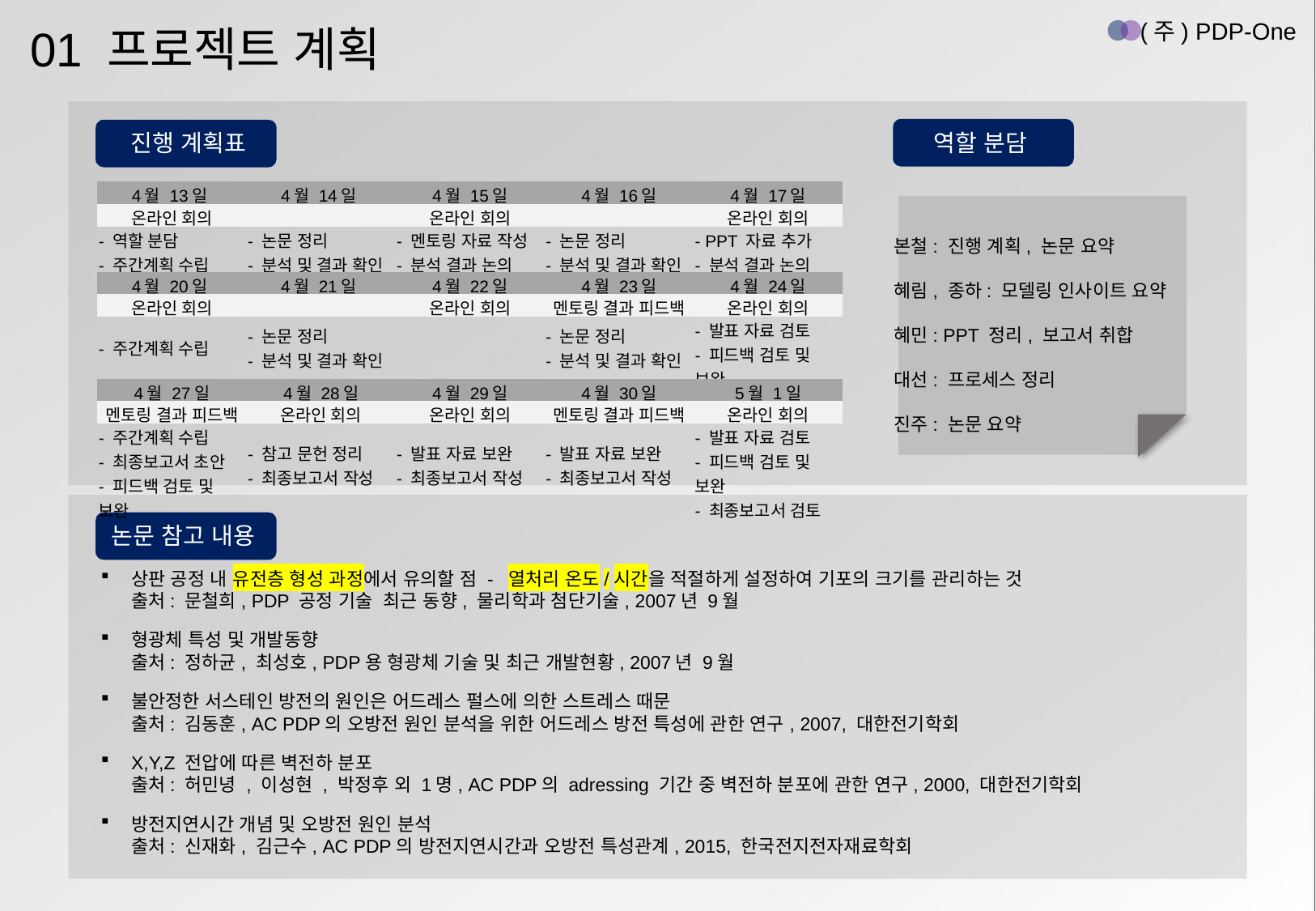

(주) PDP-One

01 프로젝트 계획

진행 계획표
역할 분담
| 4월 13일 | 4월 14일 | 4월 15일 | 4월 16일 | 4월 17일 |
| --- | --- | --- | --- | --- |
| 온라인 회의 |  | 온라인 회의 |  | 온라인 회의 |
| - 역할 분담 - 주간계획 수립 | - 논문 정리 - 분석 및 결과 확인 | - 멘토링 자료 작성 - 분석 결과 논의 | - 논문 정리 - 분석 및 결과 확인 | - PPT 자료 추가 - 분석 결과 논의 |
| 4월 20일 | 4월 21일 | 4월 22일 | 4월 23일 | 4월 24일 |
| 온라인 회의 |  | 온라인 회의 | 멘토링 결과 피드백 | 온라인 회의 |
| - 주간계획 수립 | - 논문 정리 - 분석 및 결과 확인 |  | - 논문 정리 - 분석 및 결과 확인 | - 발표 자료 검토 - 피드백 검토 및 보완 |
| 4월 27일 | 4월 28일 | 4월 29일 | 4월 30일 | 5월 1일 |
| 멘토링 결과 피드백 | 온라인 회의 | 온라인 회의 | 멘토링 결과 피드백 | 온라인 회의 |
| - 주간계획 수립 - 최종보고서 초안 - 피드백 검토 및 보완 | - 참고 문헌 정리 - 최종보고서 작성 | - 발표 자료 보완 - 최종보고서 작성 | - 발표 자료 보완 - 최종보고서 작성 | - 발표 자료 검토 - 피드백 검토 및 보완 - 최종보고서 검토 |

본철: 진행 계획, 논문 요약
혜림, 종하: 모델링 인사이트 요약
혜민: PPT 정리, 보고서 취합
대선: 프로세스 정리
진주: 논문 요약

논문 참고 내용
상판 공정 내 유전층 형성 과정에서 유의할 점 -  열처리 온도/시간을 적절하게 설정하여 기포의 크기를 관리하는 것
출처: 문철희, PDP 공정 기술  최근 동향, 물리학과 첨단기술, 2007년 9월
형광체 특성 및 개발동향
출처: 정하균, 최성호, PDP용 형광체 기술 및 최근 개발현황, 2007년 9월
불안정한 서스테인 방전의 원인은 어드레스 펄스에 의한 스트레스 때문
출처: 김동훈, AC PDP의 오방전 원인 분석을 위한 어드레스 방전 특성에 관한 연구, 2007, 대한전기학회
X,Y,Z 전압에 따른 벽전하 분포
출처: 허민녕 , 이성현 , 박정후 외 1명, AC PDP의 adressing 기간 중 벽전하 분포에 관한 연구, 2000, 대한전기학회
방전지연시간 개념 및 오방전 원인 분석
출처: 신재화, 김근수, AC PDP의 방전지연시간과 오방전 특성관계, 2015, 한국전지전자재료학회